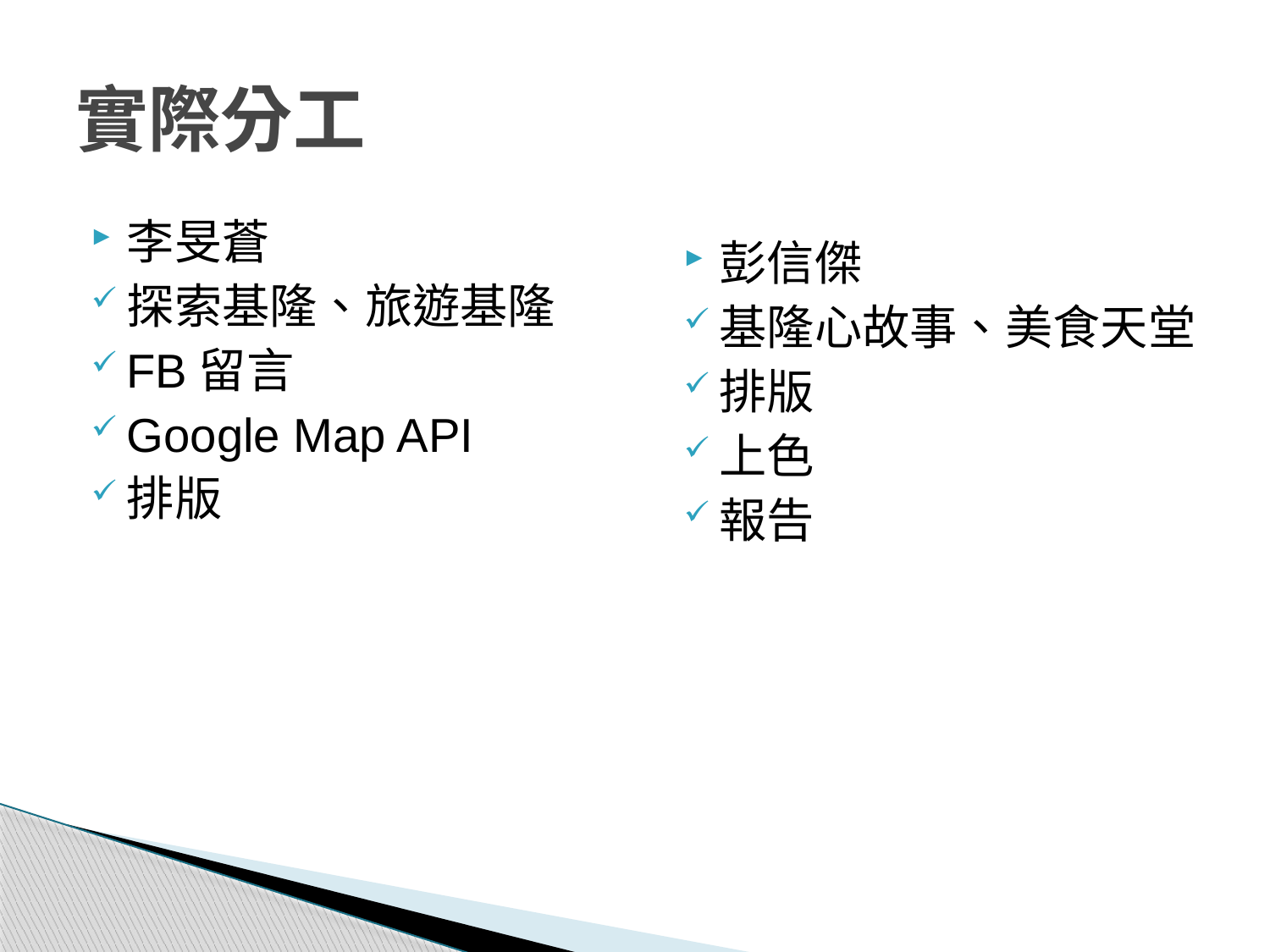

# 實際分工
李旻蒼
探索基隆、旅遊基隆
FB留言
Google Map API
排版

彭信傑
基隆心故事、美食天堂
排版
上色
報告